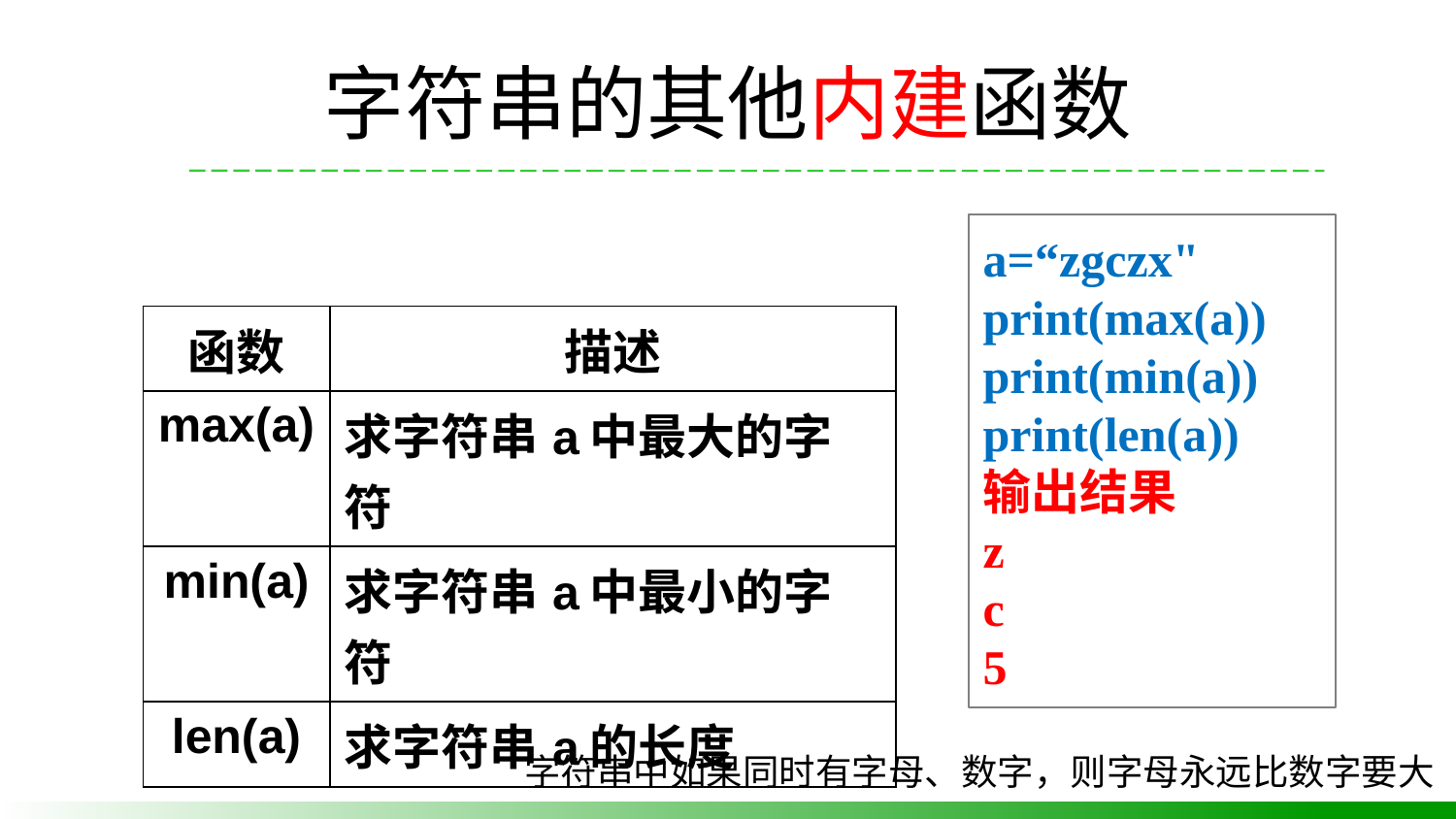

# 字符串的其他内建函数
a=“zgczx"
print(max(a))
print(min(a))
print(len(a))
输出结果
z
c
5
| 函数 | 描述 |
| --- | --- |
| max(a) | 求字符串a中最大的字符 |
| min(a) | 求字符串a中最小的字符 |
| len(a) | 求字符串a的长度 |
字符串中如果同时有字母、数字，则字母永远比数字要大